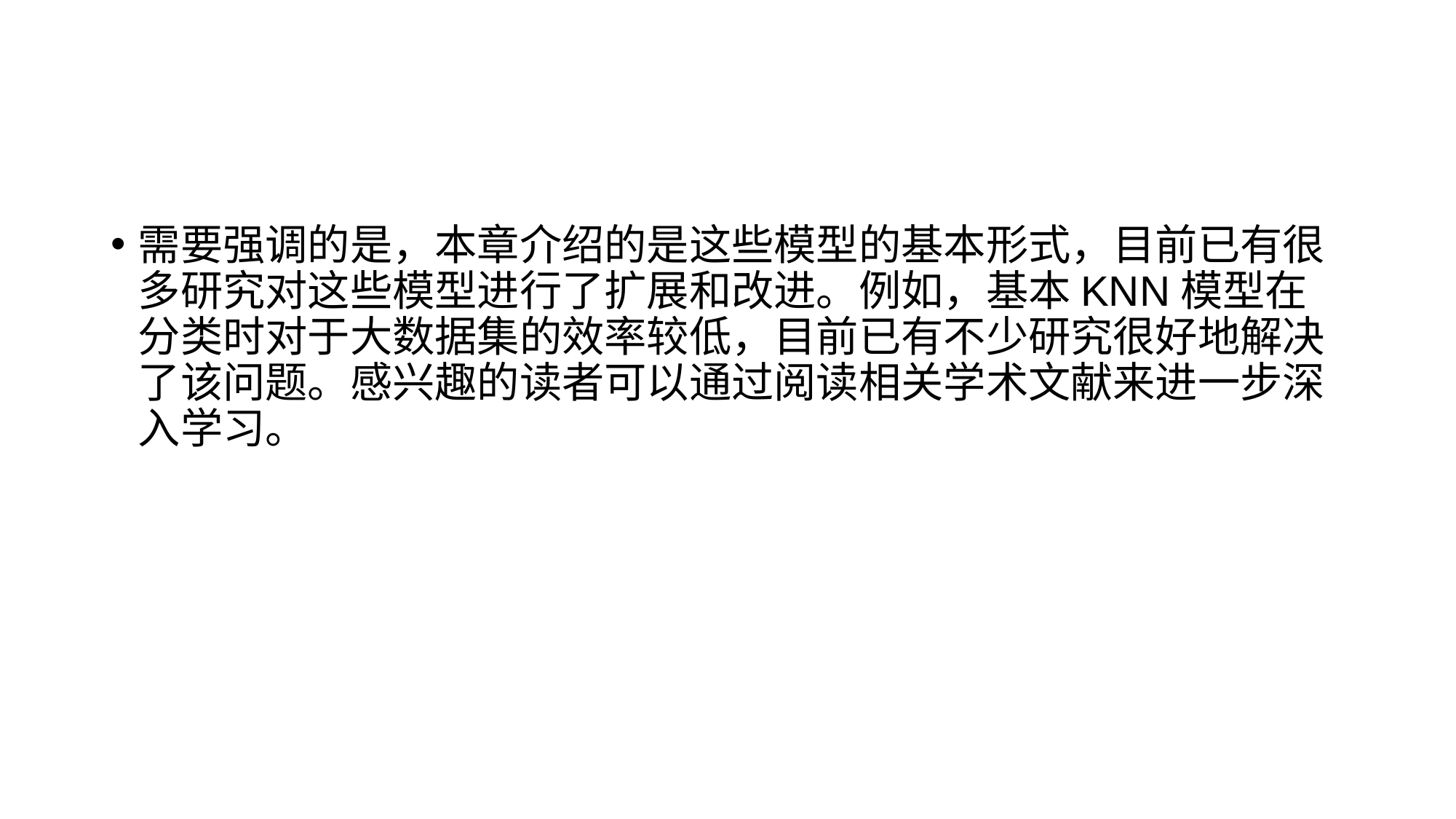

#
需要强调的是，本章介绍的是这些模型的基本形式，目前已有很多研究对这些模型进行了扩展和改进。例如，基本KNN模型在分类时对于大数据集的效率较低，目前已有不少研究很好地解决了该问题。感兴趣的读者可以通过阅读相关学术文献来进一步深入学习。